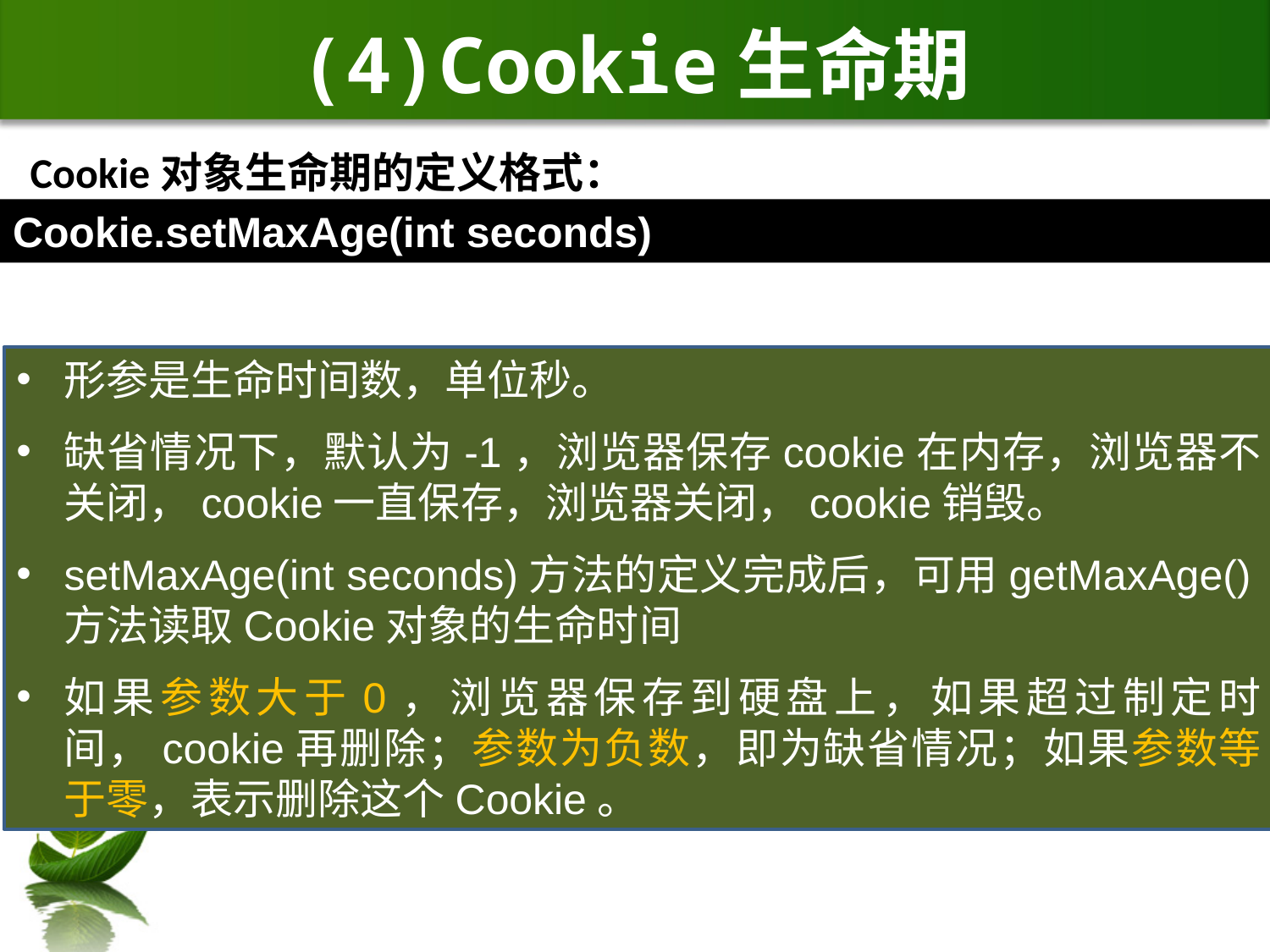

# (4)Cookie生命期
Cookie对象生命期的定义格式：
Cookie.setMaxAge(int seconds)
形参是生命时间数，单位秒。
缺省情况下，默认为-1，浏览器保存cookie在内存，浏览器不关闭，cookie一直保存，浏览器关闭，cookie销毁。
setMaxAge(int seconds)方法的定义完成后，可用getMaxAge()方法读取Cookie对象的生命时间
如果参数大于0，浏览器保存到硬盘上，如果超过制定时间，cookie再删除；参数为负数，即为缺省情况；如果参数等于零，表示删除这个Cookie。